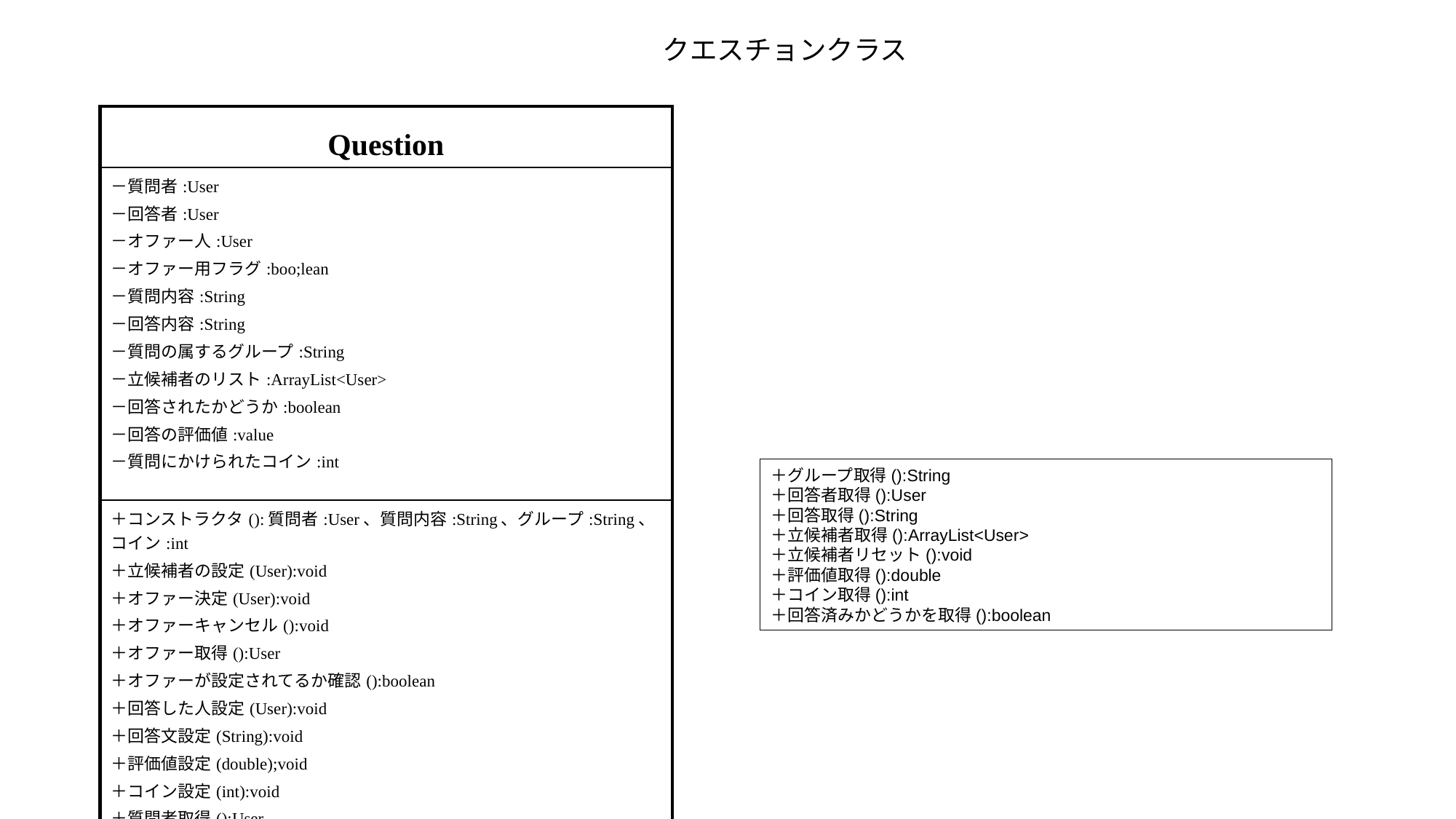

クエスチョンクラス
| Question |
| --- |
| －質問者:User －回答者:User －オファー人:User －オファー用フラグ:boo;lean －質問内容:String －回答内容:String －質問の属するグループ:String －立候補者のリスト:ArrayList<User> －回答されたかどうか:boolean －回答の評価値:value －質問にかけられたコイン:int |
| ＋コンストラクタ():質問者:User、質問内容:String、グループ:String、コイン:int ＋立候補者の設定(User):void ＋オファー決定(User):void ＋オファーキャンセル():void ＋オファー取得():User ＋オファーが設定されてるか確認():boolean ＋回答した人設定(User):void ＋回答文設定(String):void ＋評価値設定(double);void ＋コイン設定(int):void ＋質問者取得():User ＋質問内容取得():String |
＋グループ取得():String
＋回答者取得():User
＋回答取得():String
＋立候補者取得():ArrayList<User>
＋立候補者リセット():void
＋評価値取得():double
＋コイン取得():int
＋回答済みかどうかを取得():boolean